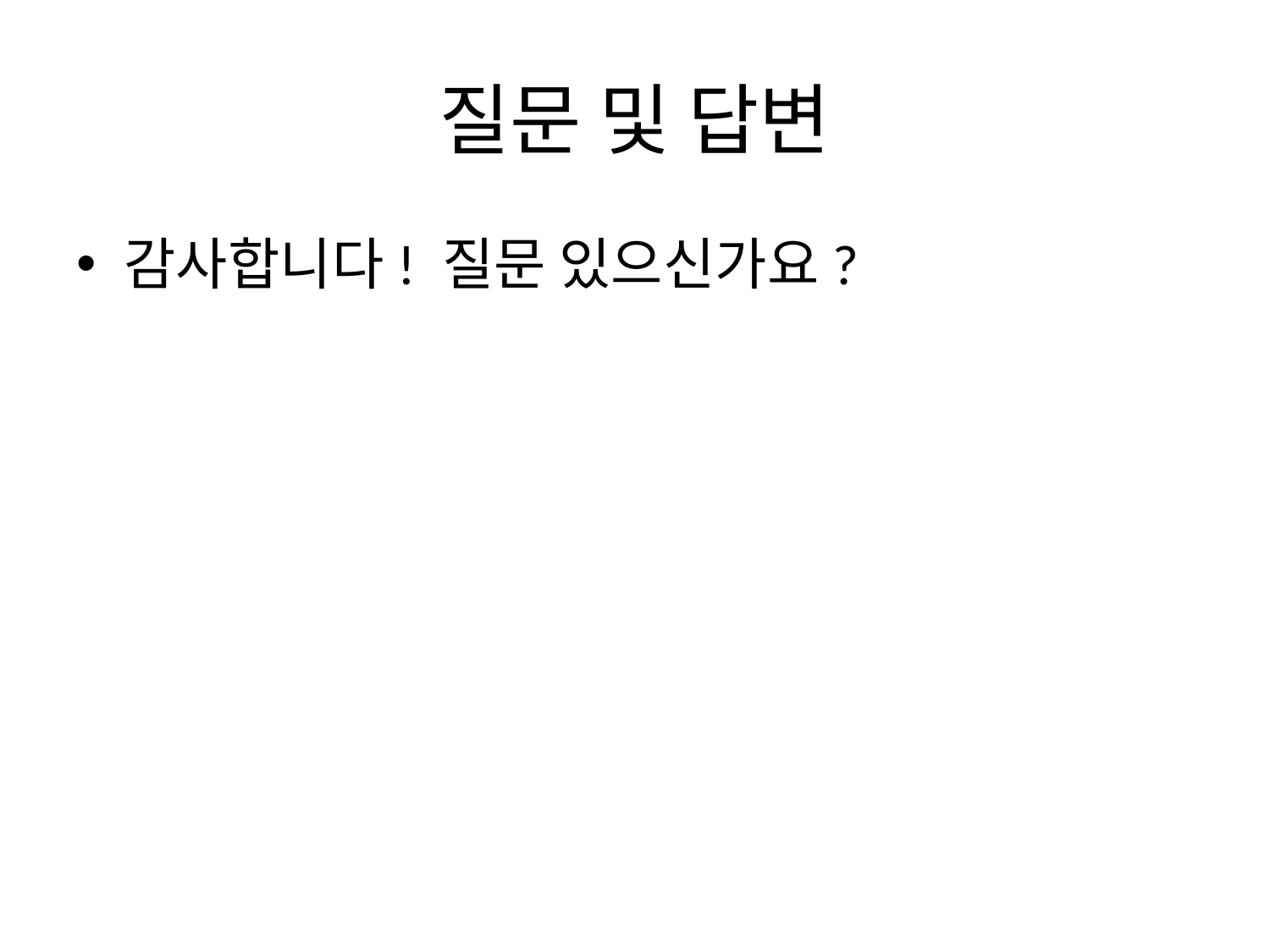

# 질문 및 답변
감사합니다! 질문 있으신가요?